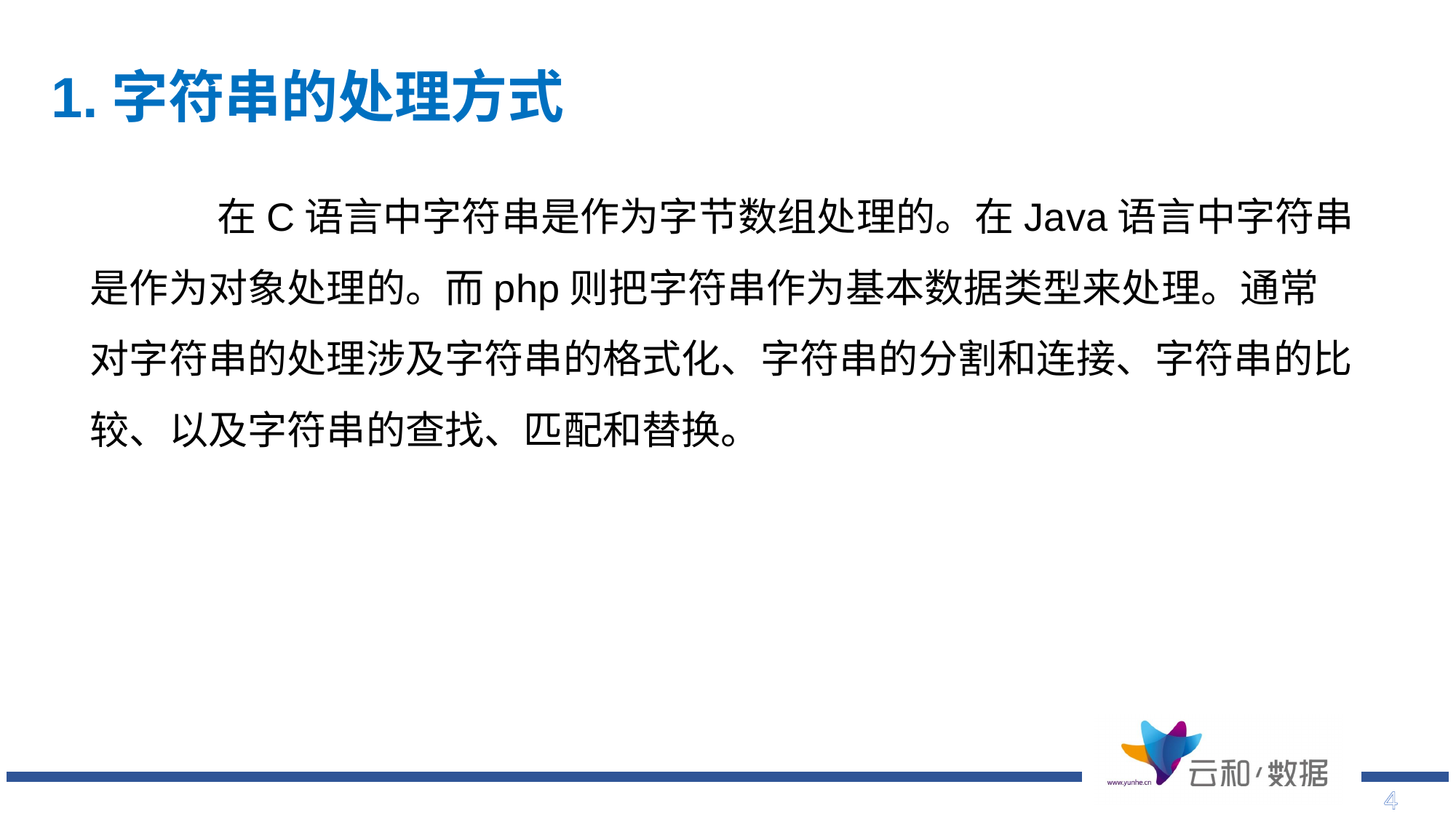

# 1.字符串的处理方式
		 在C语言中字符串是作为字节数组处理的。在Java语言中字符串是作为对象处理的。而php则把字符串作为基本数据类型来处理。通常对字符串的处理涉及字符串的格式化、字符串的分割和连接、字符串的比较、以及字符串的查找、匹配和替换。